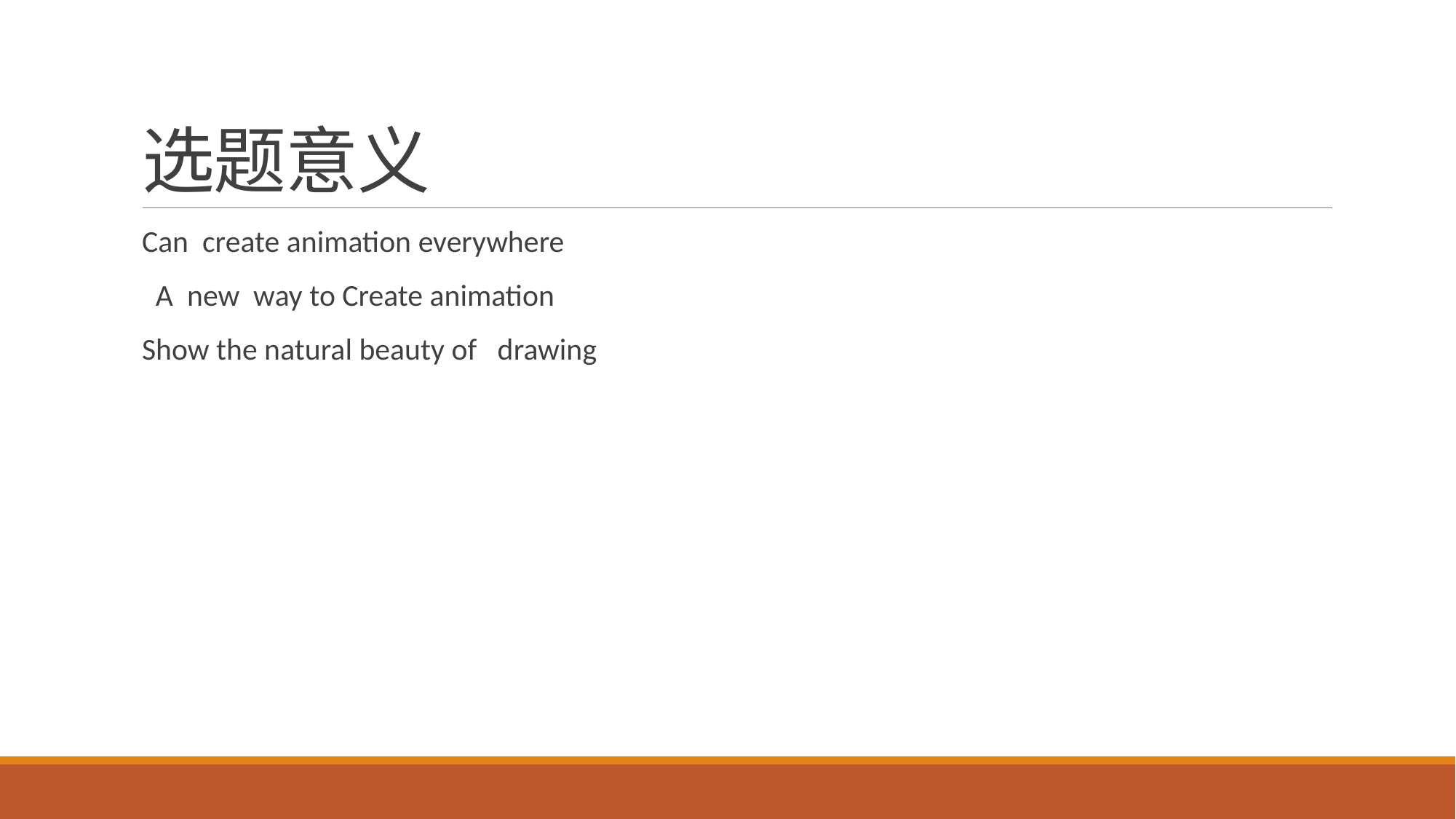

# 选题意义
Can  create animation everywhere
  A  new  way to Create animation
Show the natural beauty of   drawing